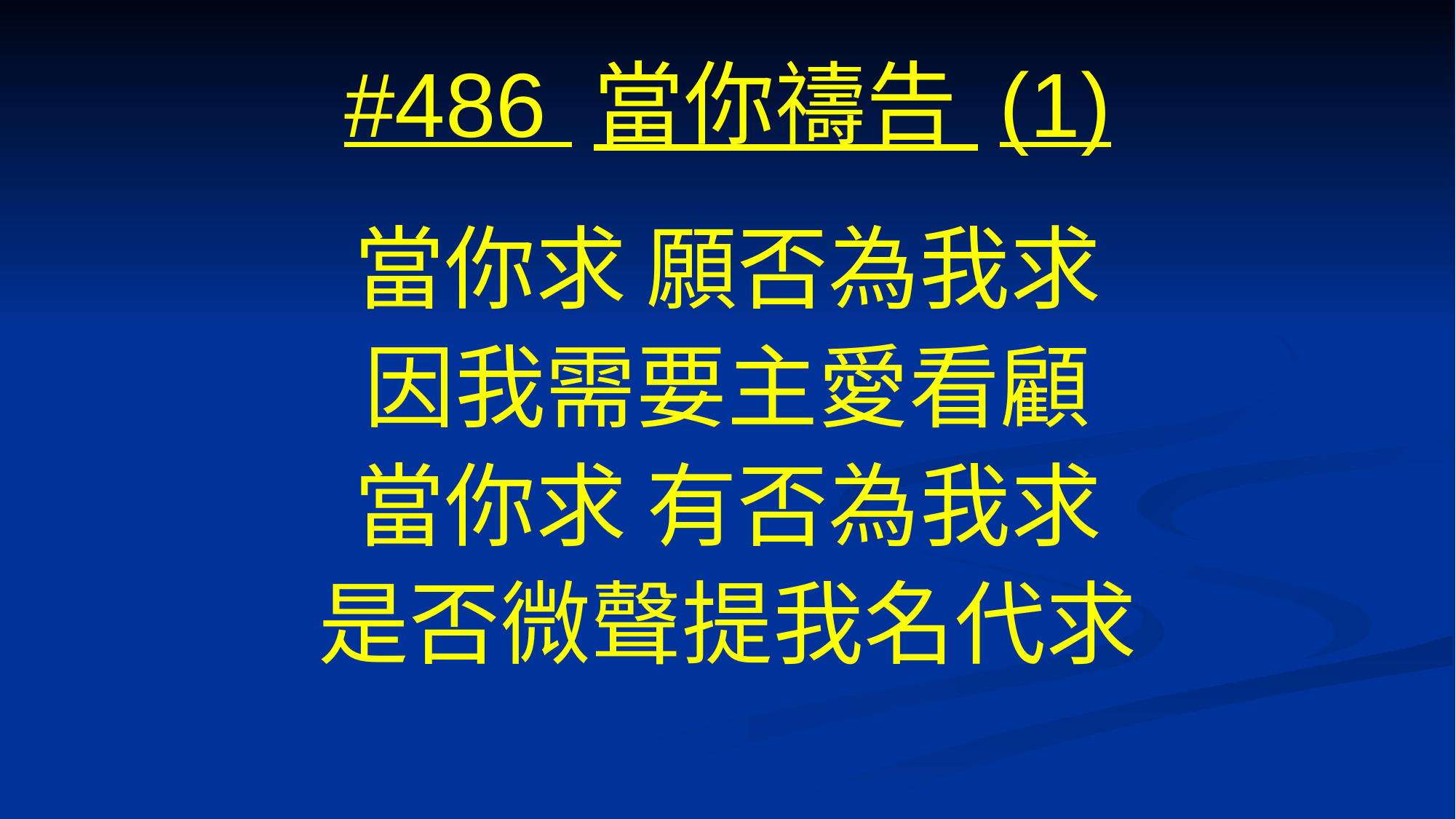

# #486 當你禱告 (1)
當你求 願否為我求
因我需要主愛看顧
當你求 有否為我求
是否微聲提我名代求